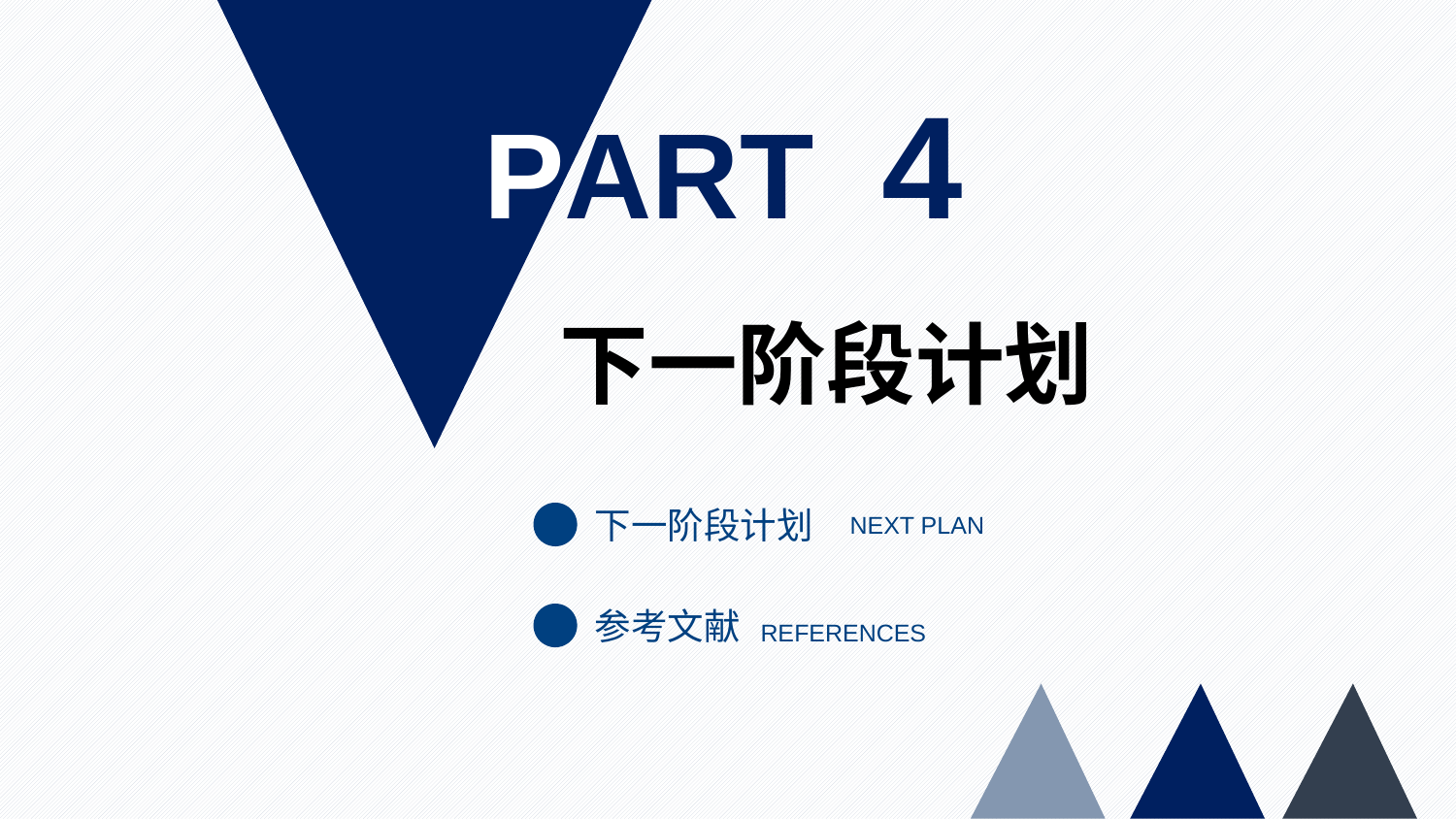

PART  4
下一阶段计划
下一阶段计划

NEXT PLAN
参考文献

REFERENCES